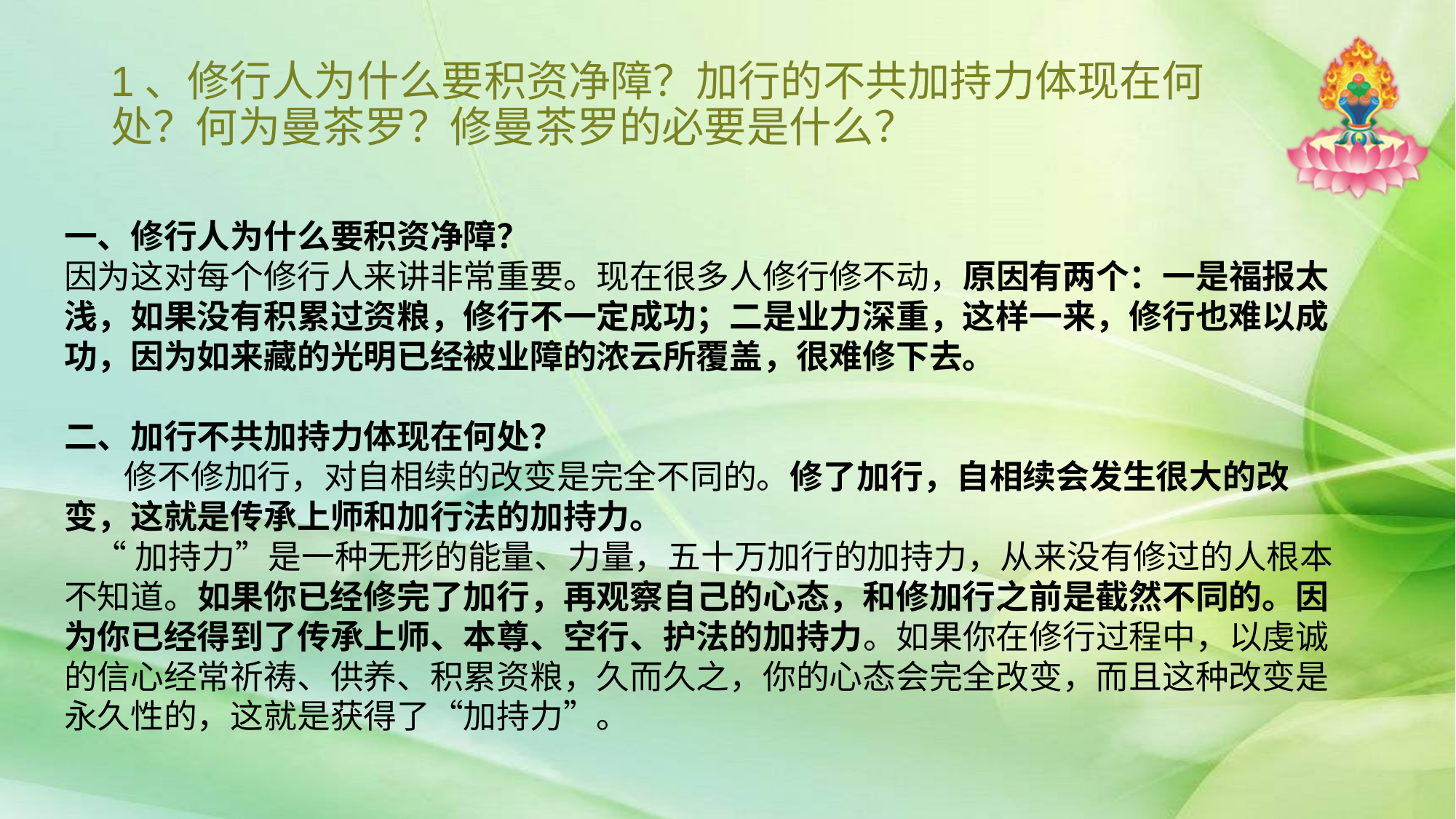

# 1、修行人为什么要积资净障？加行的不共加持力体现在何处？何为曼茶罗？修曼茶罗的必要是什么？
一、修行人为什么要积资净障？
因为这对每个修行人来讲非常重要。现在很多人修行修不动，原因有两个：一是福报太浅，如果没有积累过资粮，修行不一定成功；二是业力深重，这样一来，修行也难以成功，因为如来藏的光明已经被业障的浓云所覆盖，很难修下去。

二、加行不共加持力体现在何处？
       修不修加行，对自相续的改变是完全不同的。修了加行，自相续会发生很大的改变，这就是传承上师和加行法的加持力。
    “加持力”是一种无形的能量、力量，五十万加行的加持力，从来没有修过的人根本不知道。如果你已经修完了加行，再观察自己的心态，和修加行之前是截然不同的。因为你已经得到了传承上师、本尊、空行、护法的加持力。如果你在修行过程中，以虔诚的信心经常祈祷、供养、积累资粮，久而久之，你的心态会完全改变，而且这种改变是永久性的，这就是获得了“加持力”。